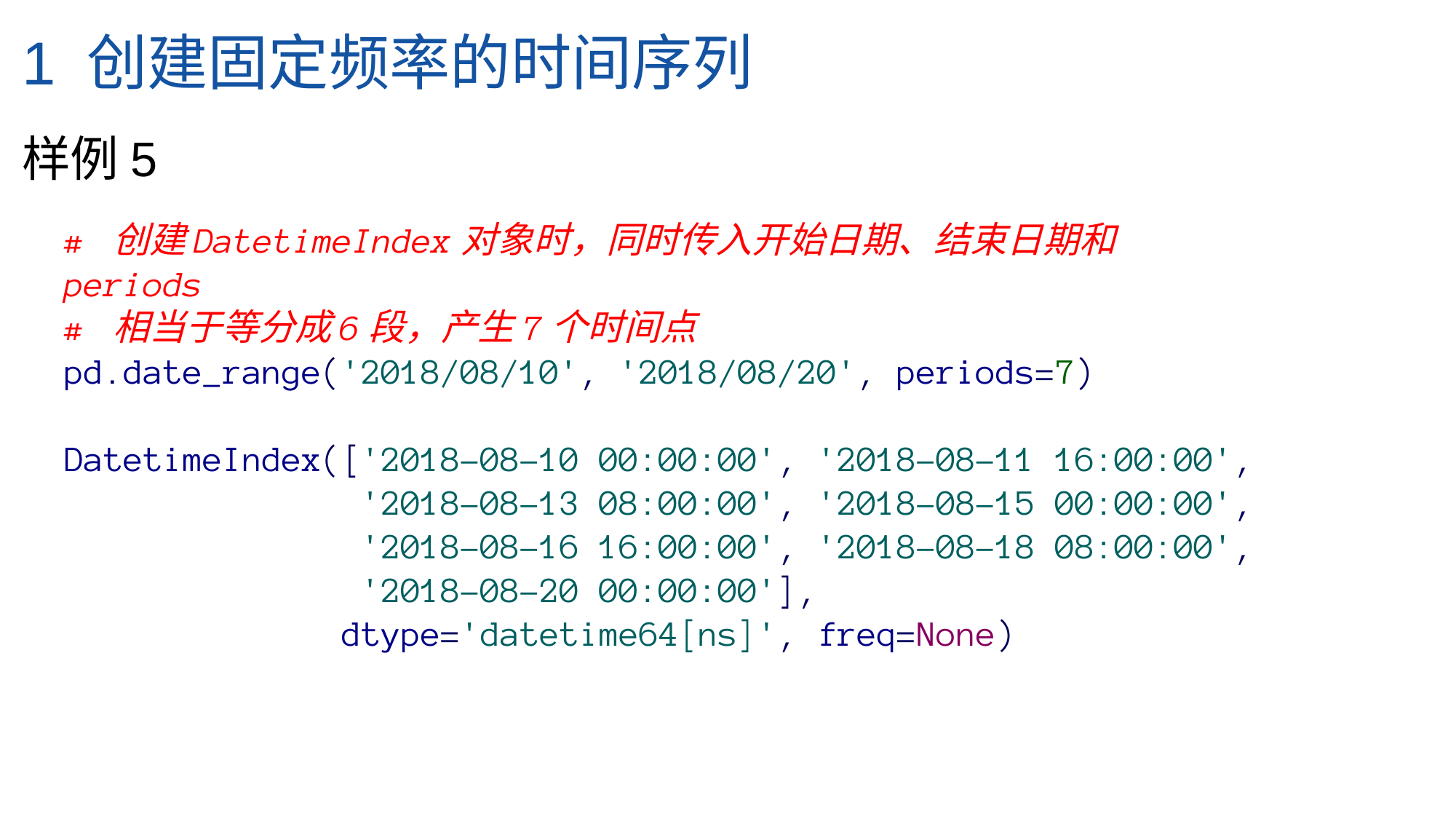

1 创建固定频率的时间序列
样例5
# 创建DatetimeIndex对象时，同时传入开始日期、结束日期和periods
# 相当于等分成6段，产生7个时间点
pd.date_range('2018/08/10', '2018/08/20', periods=7)

DatetimeIndex(['2018-08-10 00:00:00', '2018-08-11 16:00:00',
               '2018-08-13 08:00:00', '2018-08-15 00:00:00',
               '2018-08-16 16:00:00', '2018-08-18 08:00:00',
               '2018-08-20 00:00:00'],
              dtype='datetime64[ns]', freq=None)